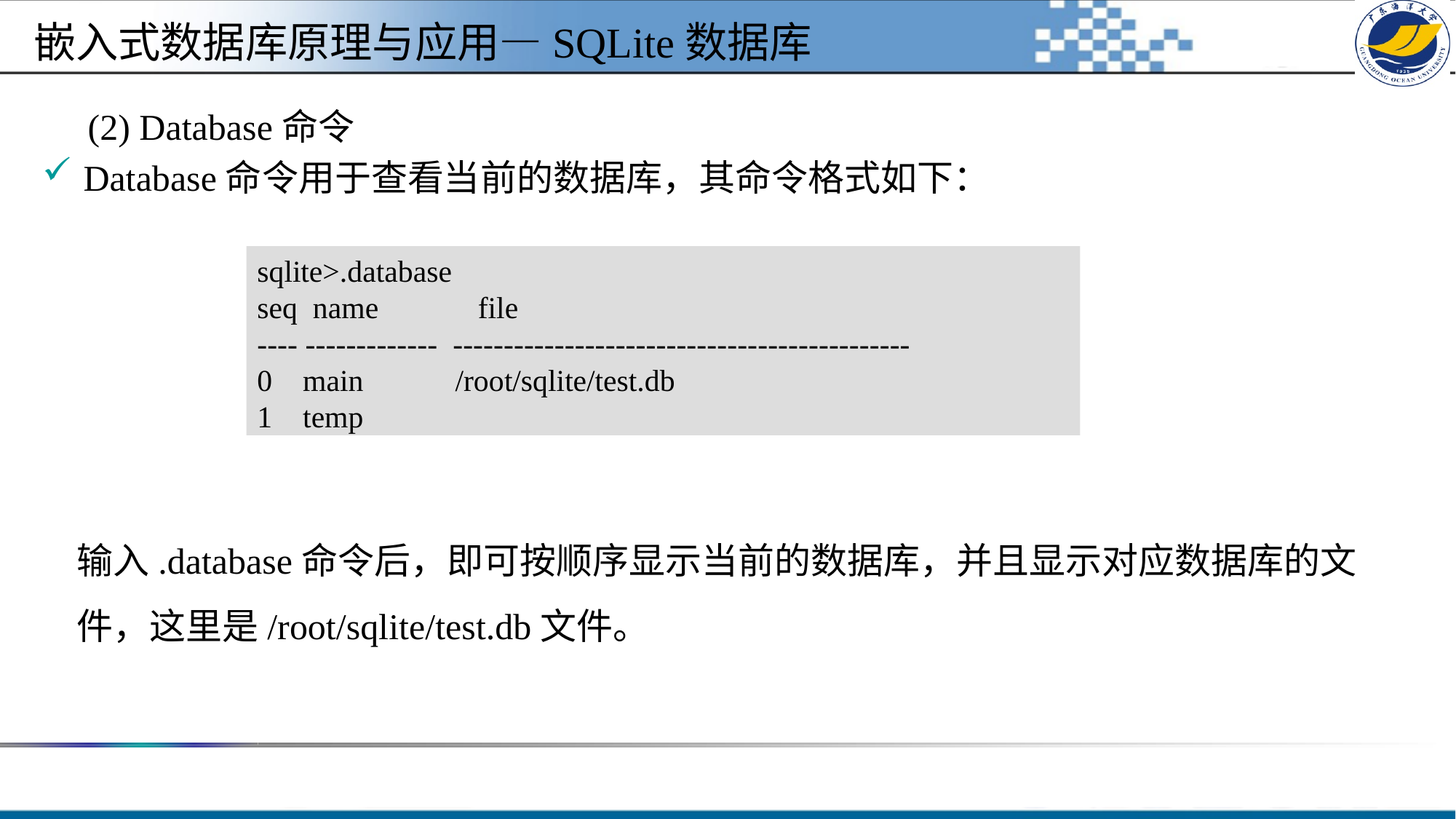

#
嵌入式数据库原理与应用—SQLite数据库
     (2) Database命令
Database命令用于查看当前的数据库，其命令格式如下：
sqlite>.database
seq  name             file
---- -------------  ---------------------------------------------
0    main            /root/sqlite/test.db
1    temp
输入.database命令后，即可按顺序显示当前的数据库，并且显示对应数据库的文件，这里是/root/sqlite/test.db文件。